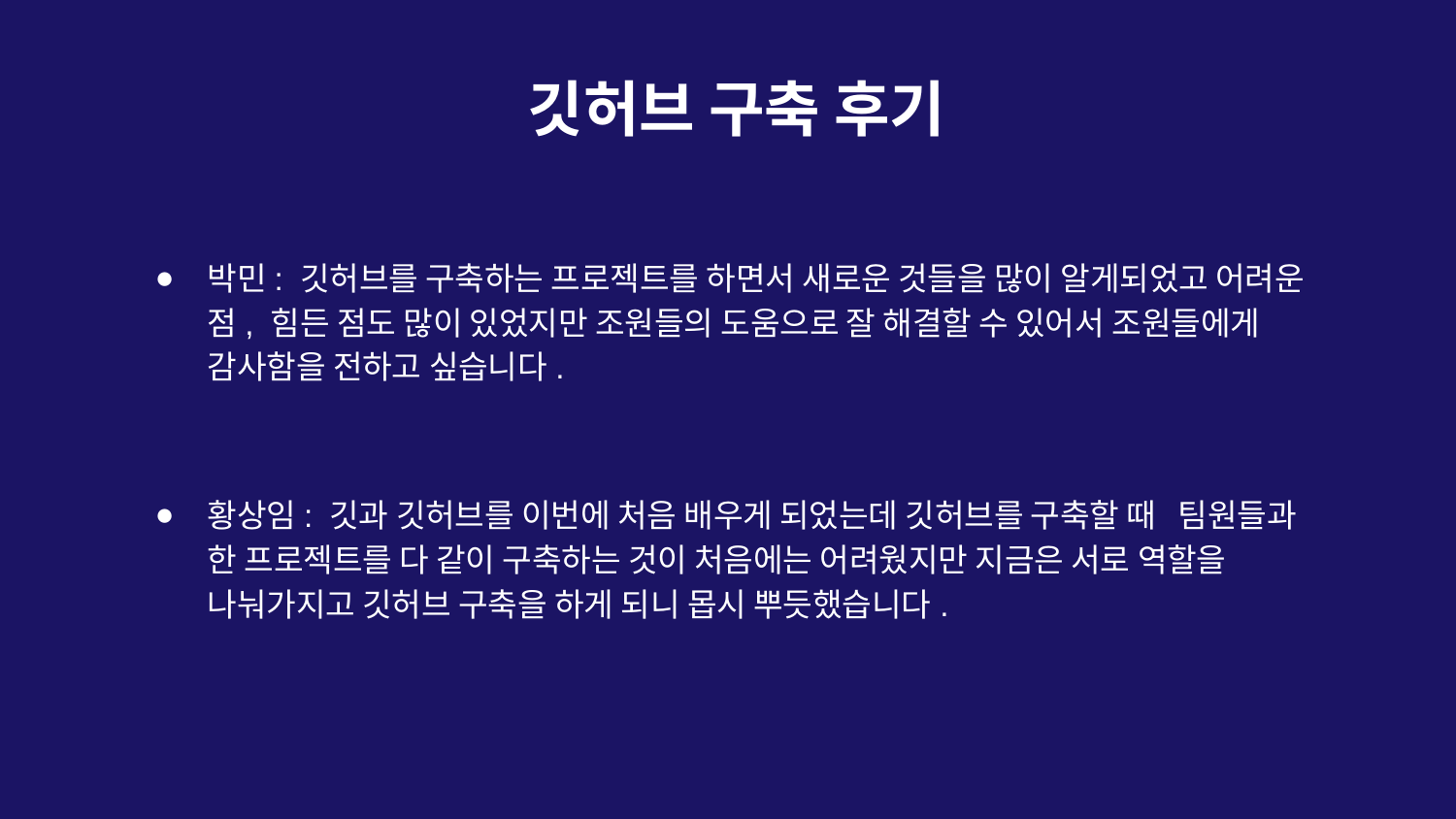

# 깃허브 구축 후기
박민: 깃허브를 구축하는 프로젝트를 하면서 새로운 것들을 많이 알게되었고 어려운 점, 힘든 점도 많이 있었지만 조원들의 도움으로 잘 해결할 수 있어서 조원들에게 감사함을 전하고 싶습니다.

황상임: 깃과 깃허브를 이번에 처음 배우게 되었는데 깃허브를 구축할 때   팀원들과 한 프로젝트를 다 같이 구축하는 것이 처음에는 어려웠지만 지금은 서로 역할을 나눠가지고 깃허브 구축을 하게 되니 몹시 뿌듯했습니다.